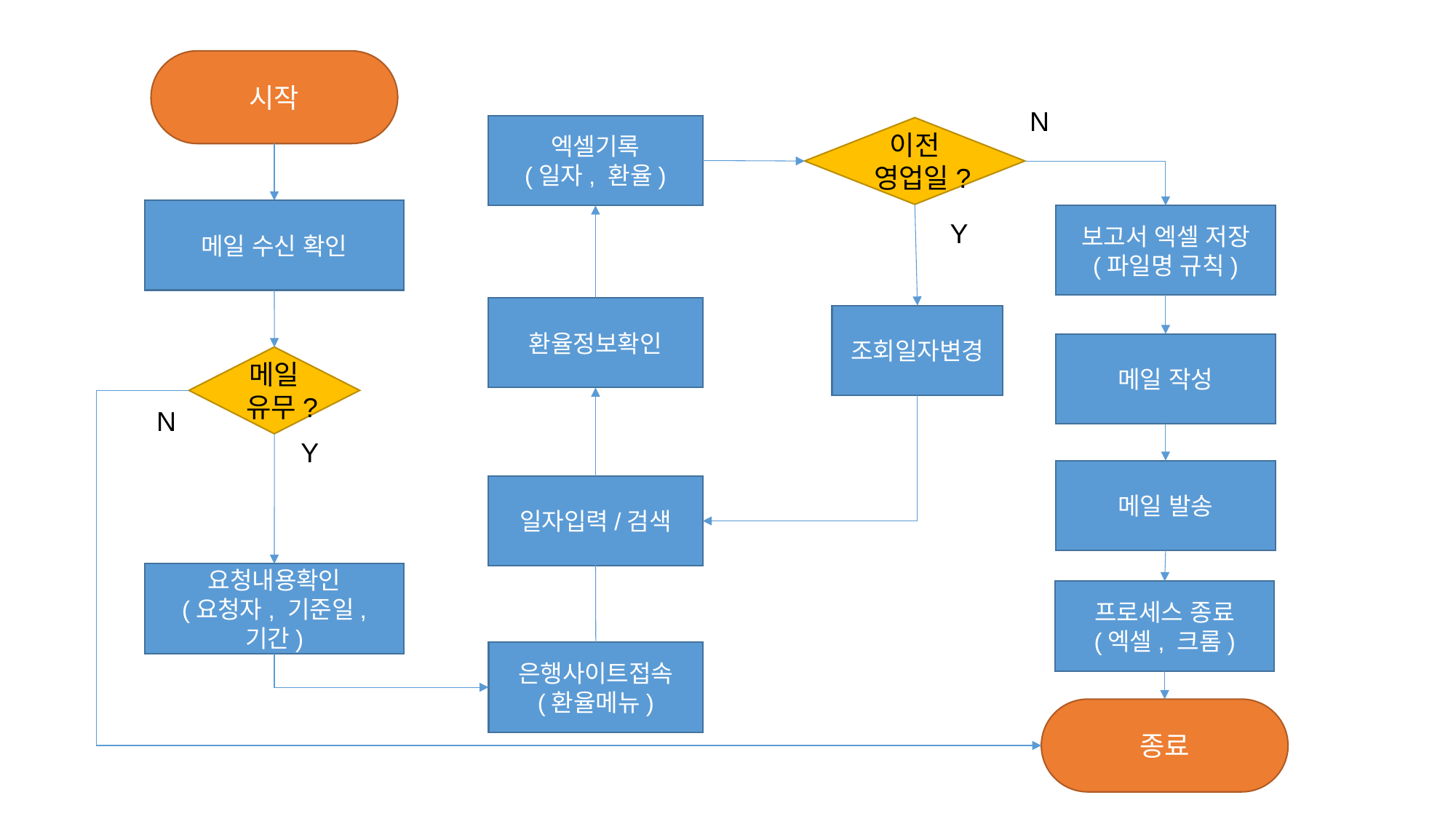

시작
N
엑셀기록
(일자, 환율)
이전
영업일?
메일 수신 확인
보고서 엑셀 저장
(파일명 규칙)
Y
환율정보확인
조회일자변경
메일 작성
메일 유무?
N
Y
메일 발송
일자입력/검색
요청내용확인
(요청자, 기준일, 기간)
프로세스 종료
(엑셀, 크롬)
은행사이트접속
(환율메뉴)
종료